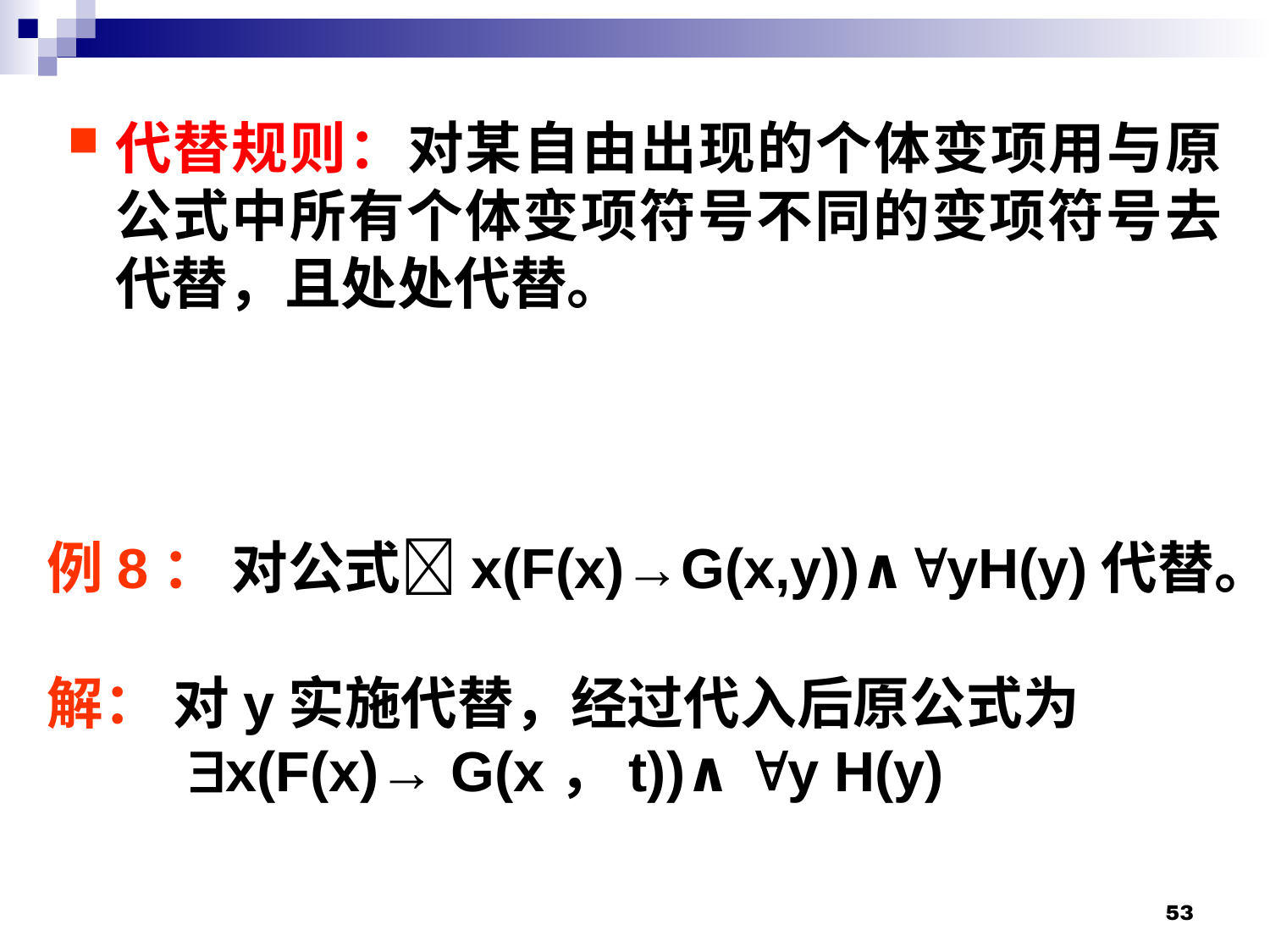

代替规则：对某自由出现的个体变项用与原公式中所有个体变项符号不同的变项符号去代替，且处处代替。
例8： 对公式∃x(F(x)→G(x,y))∧∀yH(y)代替。

解： 对y实施代替，经过代入后原公式为
         ∃x(F(x)→ G(x，t))∧ ∀y H(y)
53